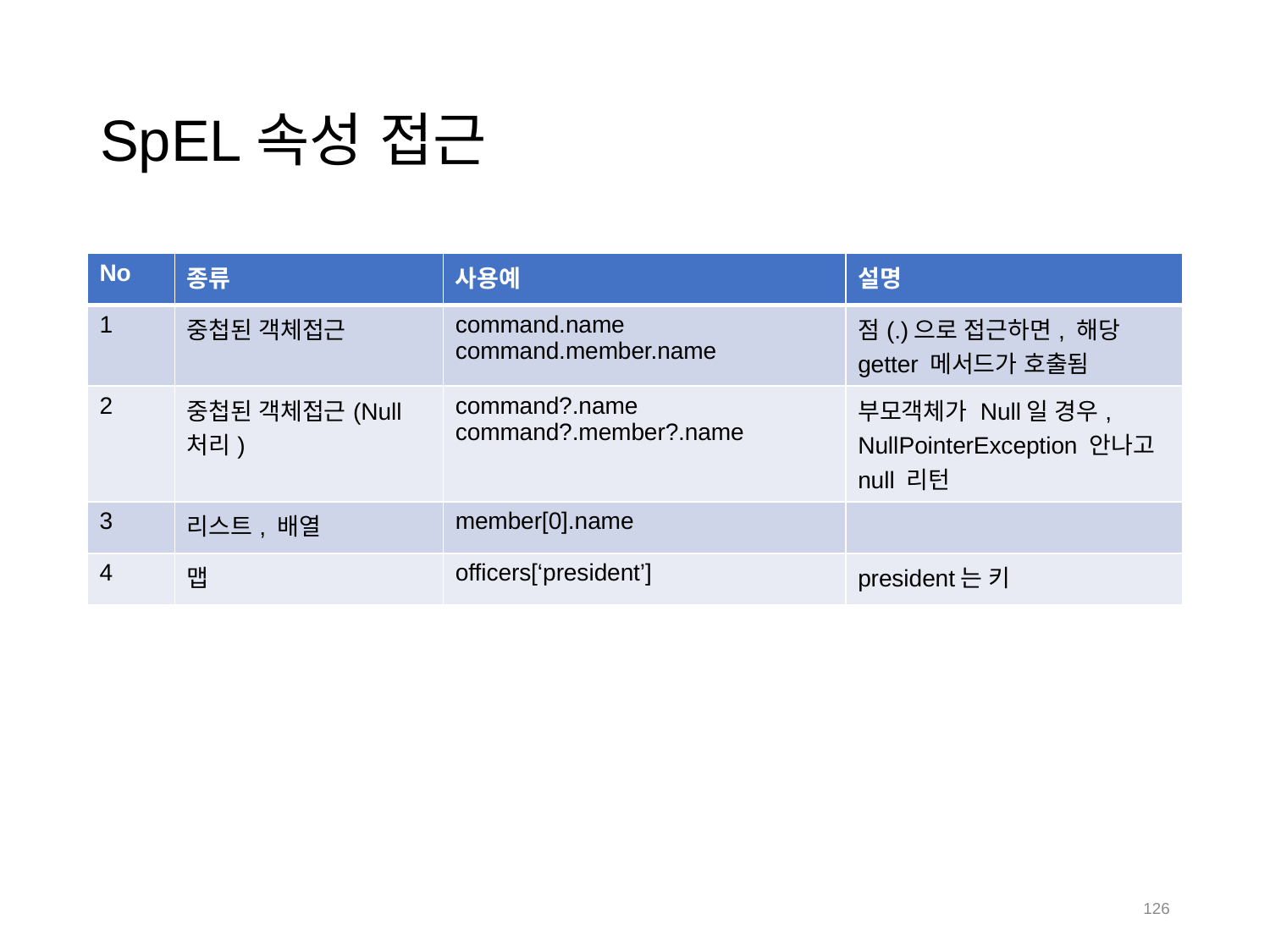

# SpEL속성 접근
| No | 종류 | 사용예 | 설명 |
| --- | --- | --- | --- |
| 1 | 중첩된 객체접근 | command.name command.member.name | 점(.)으로 접근하면, 해당 getter 메서드가 호출됨 |
| 2 | 중첩된 객체접근(Null처리) | command?.name command?.member?.name | 부모객체가 Null일 경우, NullPointerException 안나고 null 리턴 |
| 3 | 리스트, 배열 | member[0].name |  |
| 4 | 맵 | officers[‘president’] | president는 키 |
126